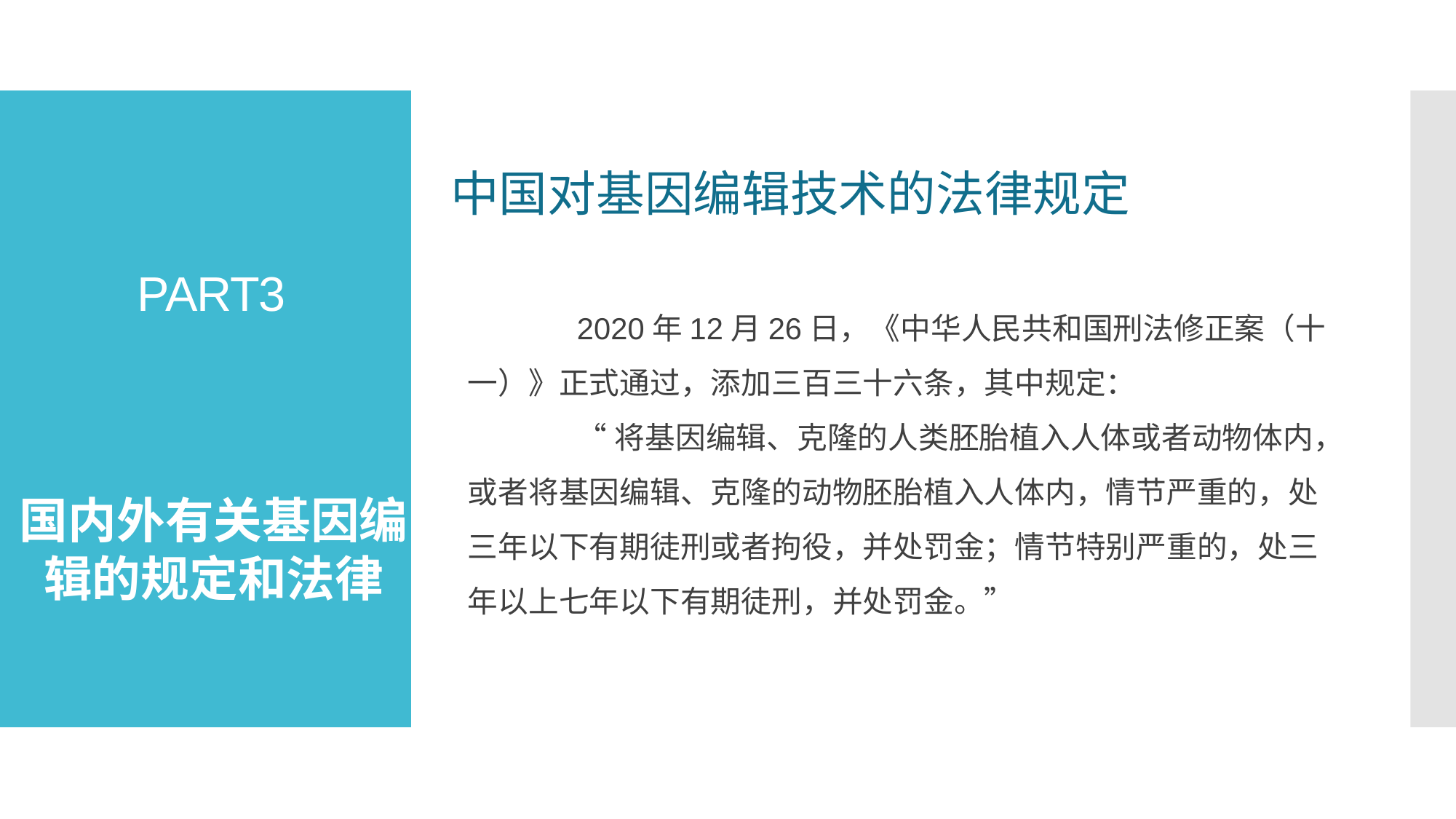

PART3
中国对基因编辑技术的法律规定

	2020年12月26日，《中华人民共和国刑法修正案（十一）》正式通过，添加三百三十六条，其中规定：
	“将基因编辑、克隆的人类胚胎植入人体或者动物体内，或者将基因编辑、克隆的动物胚胎植入人体内，情节严重的，处三年以下有期徒刑或者拘役，并处罚金；情节特别严重的，处三年以上七年以下有期徒刑，并处罚金。”
国内外有关基因编辑的规定和法律